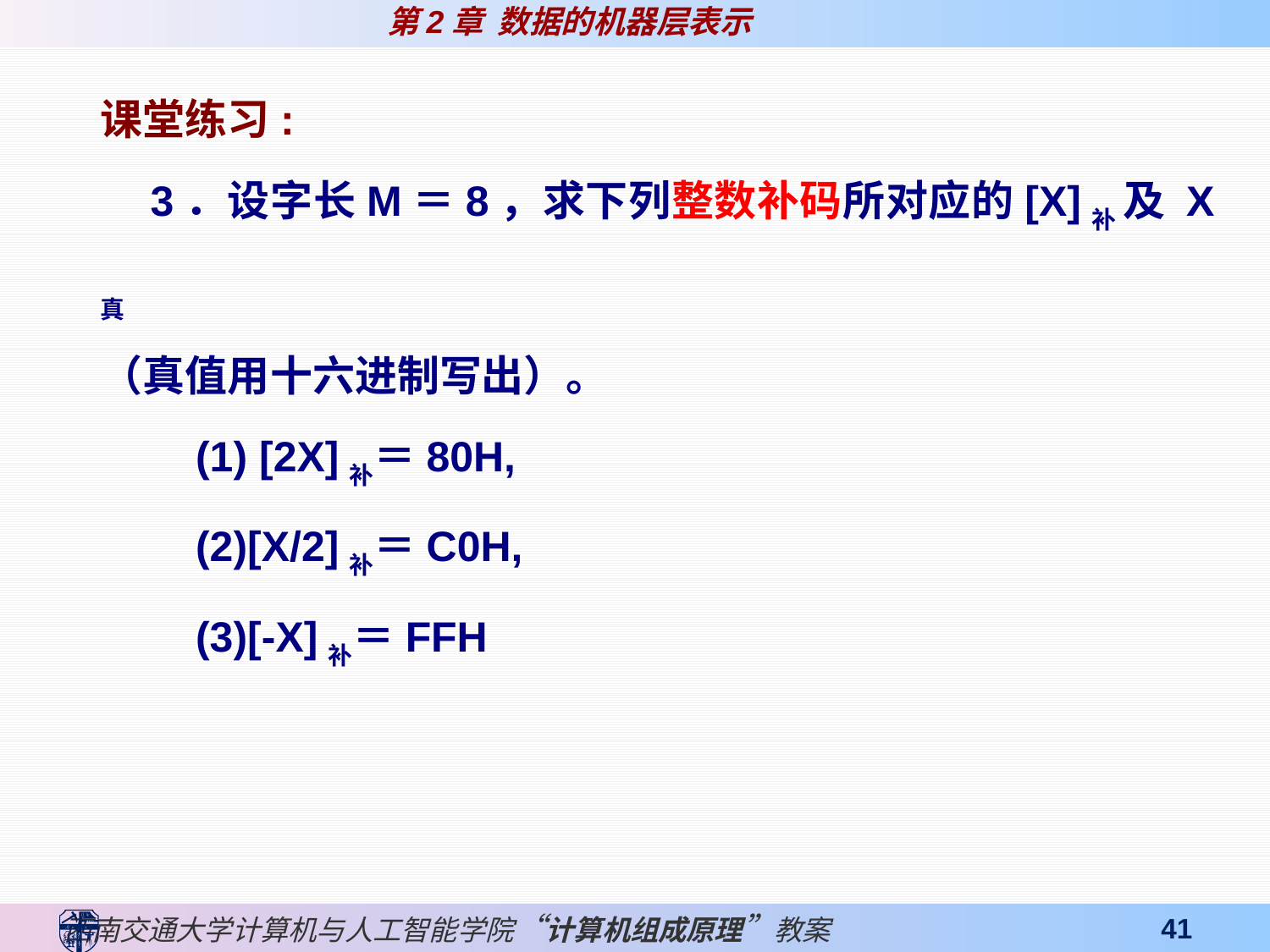

课堂练习:
    3．设字长M＝8，求下列整数补码所对应的[X]补 及 X真
（真值用十六进制写出）。
        (1) [2X]补＝80H,
        (2)[X/2]补＝C0H,
        (3)[-X]补＝FFH